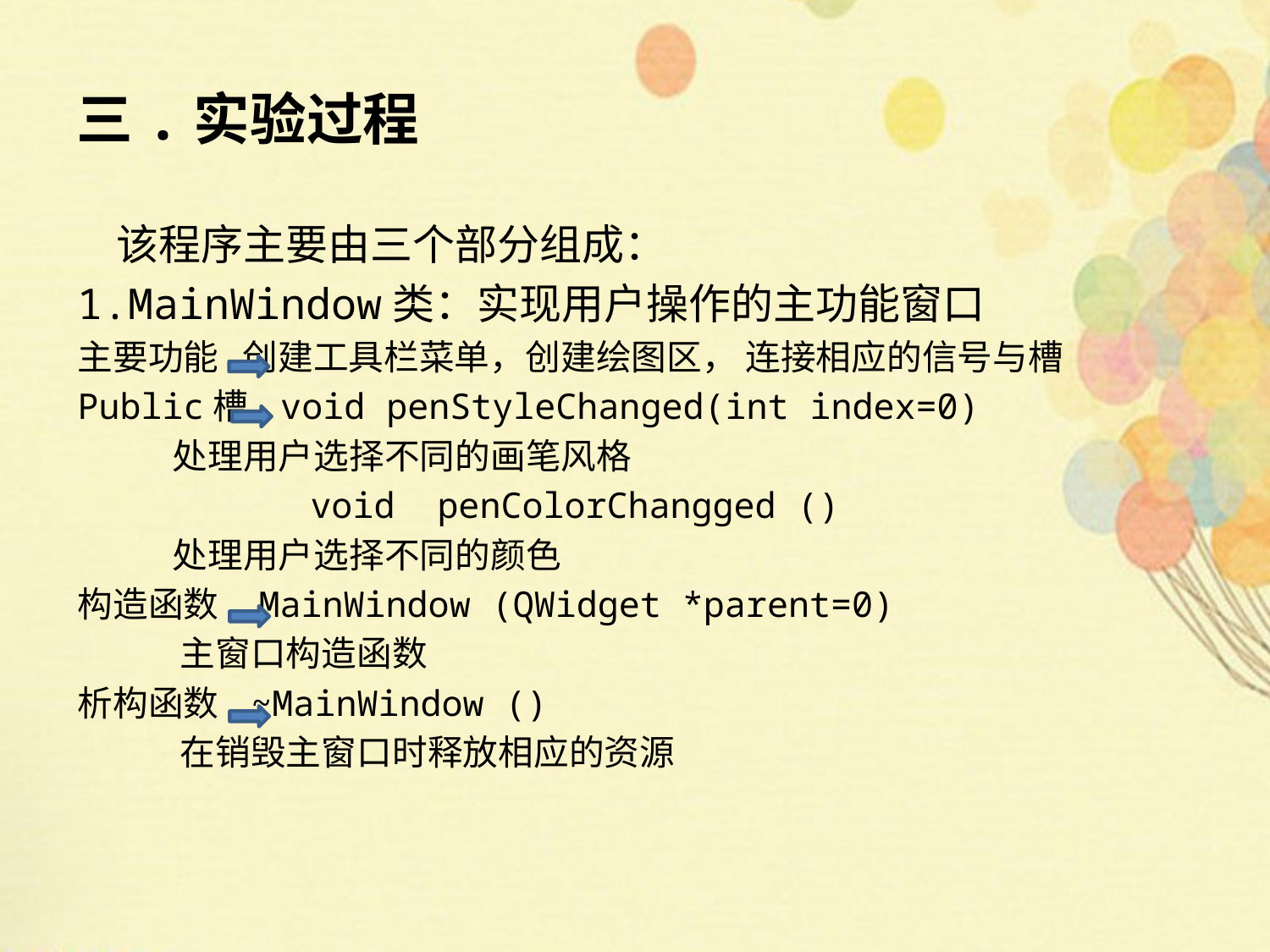

# 三.实验过程
   该程序主要由三个部分组成：
1.MainWindow类：实现用户操作的主功能窗口
主要功能   创建工具栏菜单，创建绘图区， 连接相应的信号与槽
Public槽   void penStyleChanged(int index=0)
           处理用户选择不同的画笔风格
           void  penColorChangged ()
           处理用户选择不同的颜色
构造函数    MainWindow (QWidget *parent=0)
            主窗口构造函数
析构函数   ~MainWindow ()
            在销毁主窗口时释放相应的资源